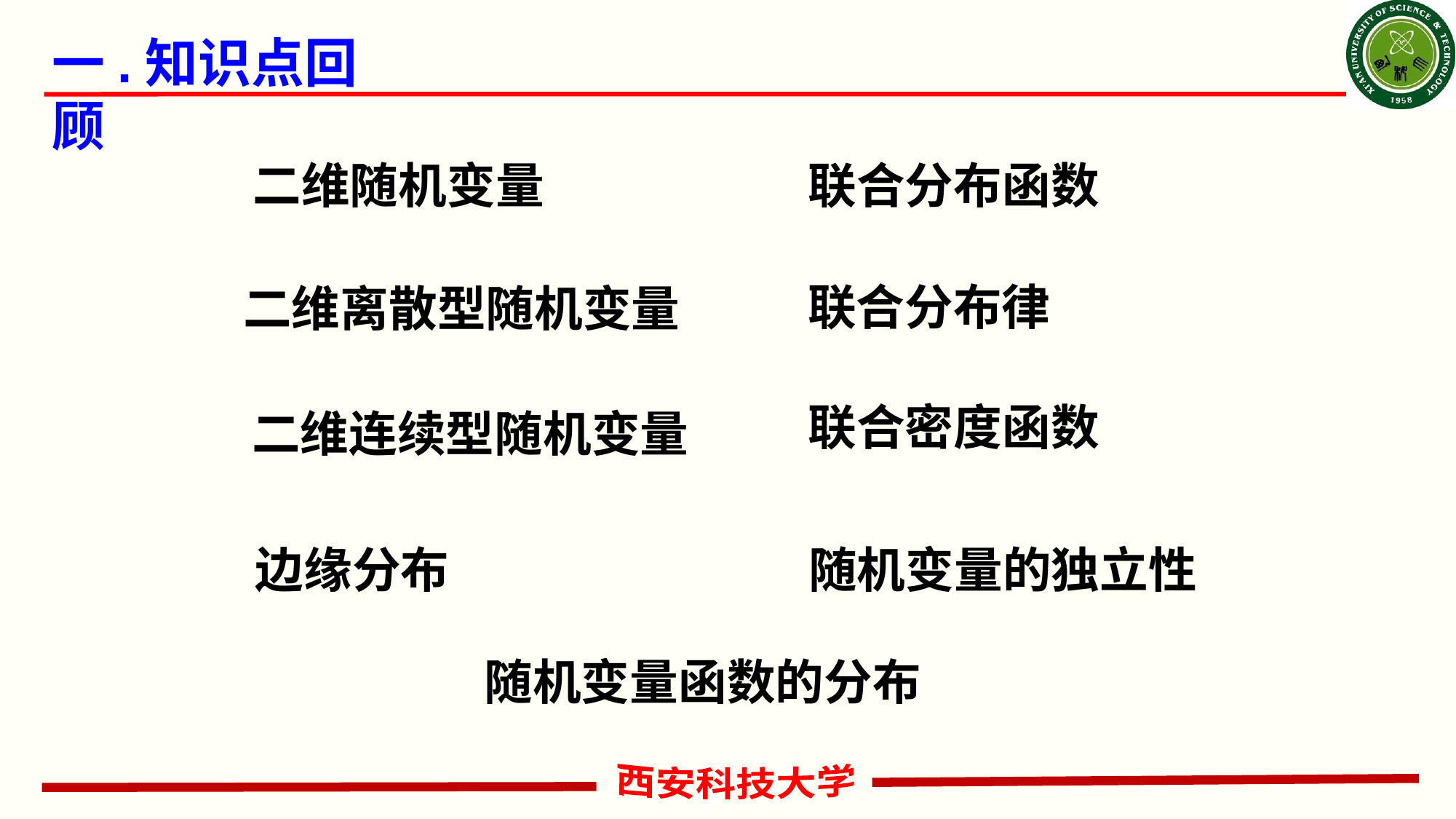

# 一.知识点回顾
二维随机变量
联合分布函数
联合分布律
二维离散型随机变量
联合密度函数
二维连续型随机变量
边缘分布
随机变量的独立性

随机变量函数的分布